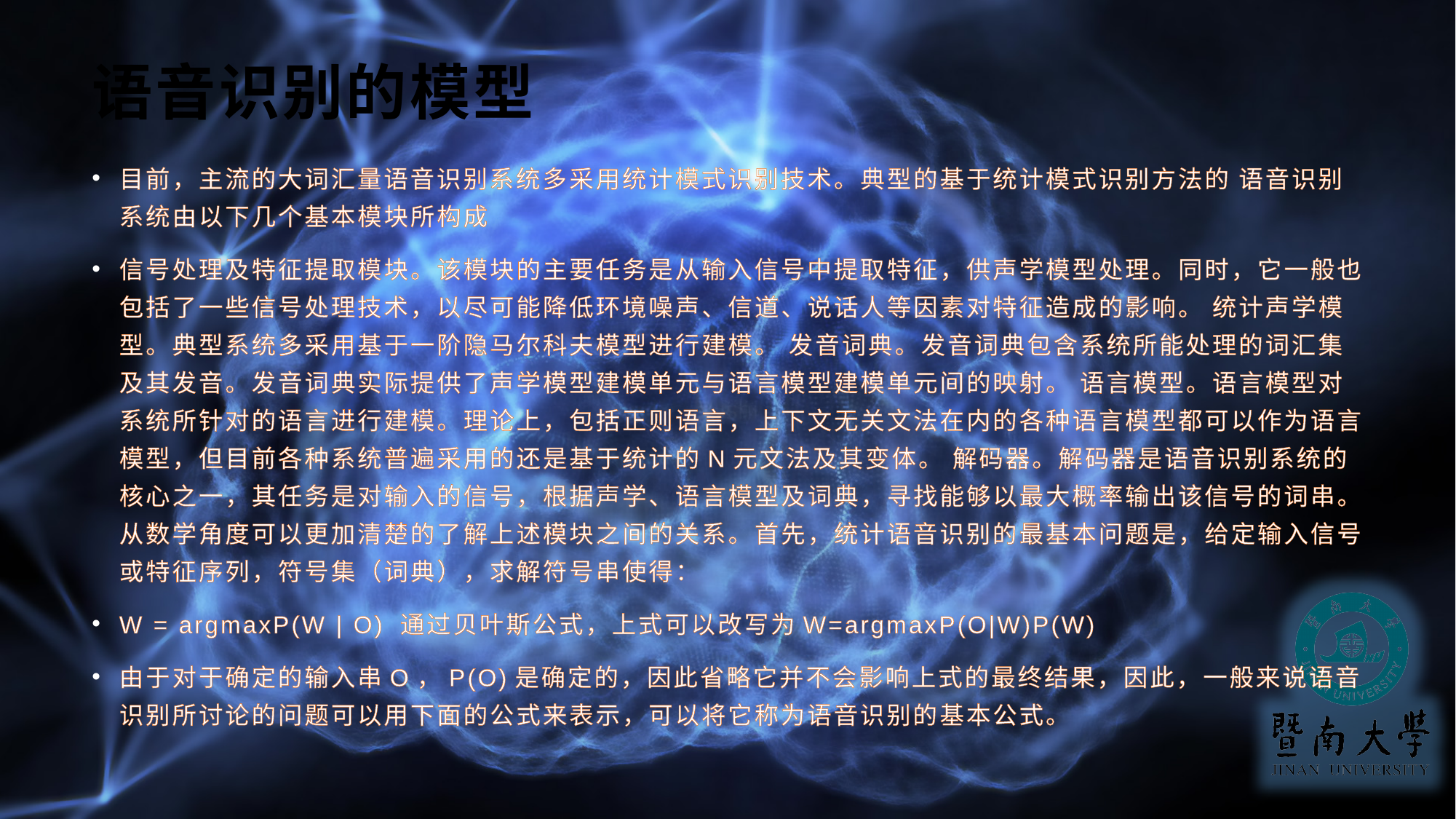

# 语音识别的模型
目前，主流的大词汇量语音识别系统多采用统计模式识别技术。典型的基于统计模式识别方法的 语音识别系统由以下几个基本模块所构成
信号处理及特征提取模块。该模块的主要任务是从输入信号中提取特征，供声学模型处理。同时，它一般也包括了一些信号处理技术，以尽可能降低环境噪声、信道、说话人等因素对特征造成的影响。 统计声学模型。典型系统多采用基于一阶隐马尔科夫模型进行建模。 发音词典。发音词典包含系统所能处理的词汇集及其发音。发音词典实际提供了声学模型建模单元与语言模型建模单元间的映射。 语言模型。语言模型对系统所针对的语言进行建模。理论上，包括正则语言，上下文无关文法在内的各种语言模型都可以作为语言模型，但目前各种系统普遍采用的还是基于统计的N元文法及其变体。 解码器。解码器是语音识别系统的核心之一，其任务是对输入的信号，根据声学、语言模型及词典，寻找能够以最大概率输出该信号的词串。 从数学角度可以更加清楚的了解上述模块之间的关系。首先，统计语音识别的最基本问题是，给定输入信号或特征序列，符号集（词典），求解符号串使得：
W = argmaxP(W | O) 通过贝叶斯公式，上式可以改写为W=argmaxP(O|W)P(W)
由于对于确定的输入串O，P(O)是确定的，因此省略它并不会影响上式的最终结果，因此，一般来说语音识别所讨论的问题可以用下面的公式来表示，可以将它称为语音识别的基本公式。